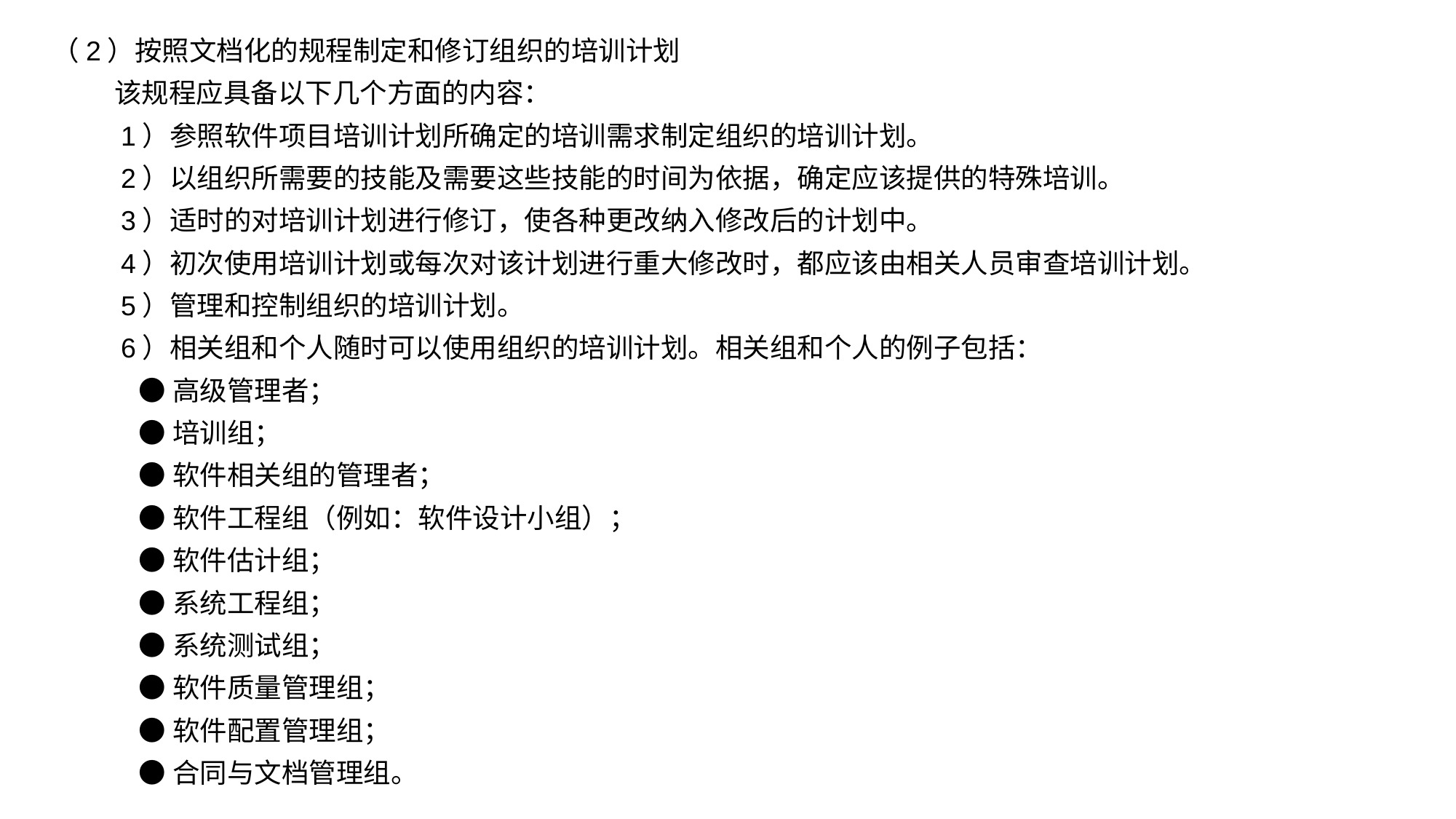

（2）按照文档化的规程制定和修订组织的培训计划
         该规程应具备以下几个方面的内容：
         1）参照软件项目培训计划所确定的培训需求制定组织的培训计划。
         2）以组织所需要的技能及需要这些技能的时间为依据，确定应该提供的特殊培训。
         3）适时的对培训计划进行修订，使各种更改纳入修改后的计划中。
         4）初次使用培训计划或每次对该计划进行重大修改时，都应该由相关人员审查培训计划。
         5）管理和控制组织的培训计划。
         6）相关组和个人随时可以使用组织的培训计划。相关组和个人的例子包括：
              ●高级管理者；
              ●培训组；
              ●软件相关组的管理者；
              ●软件工程组（例如：软件设计小组）；
              ●软件估计组；
              ●系统工程组；
              ●系统测试组；
              ●软件质量管理组；
              ●软件配置管理组；
              ●合同与文档管理组。